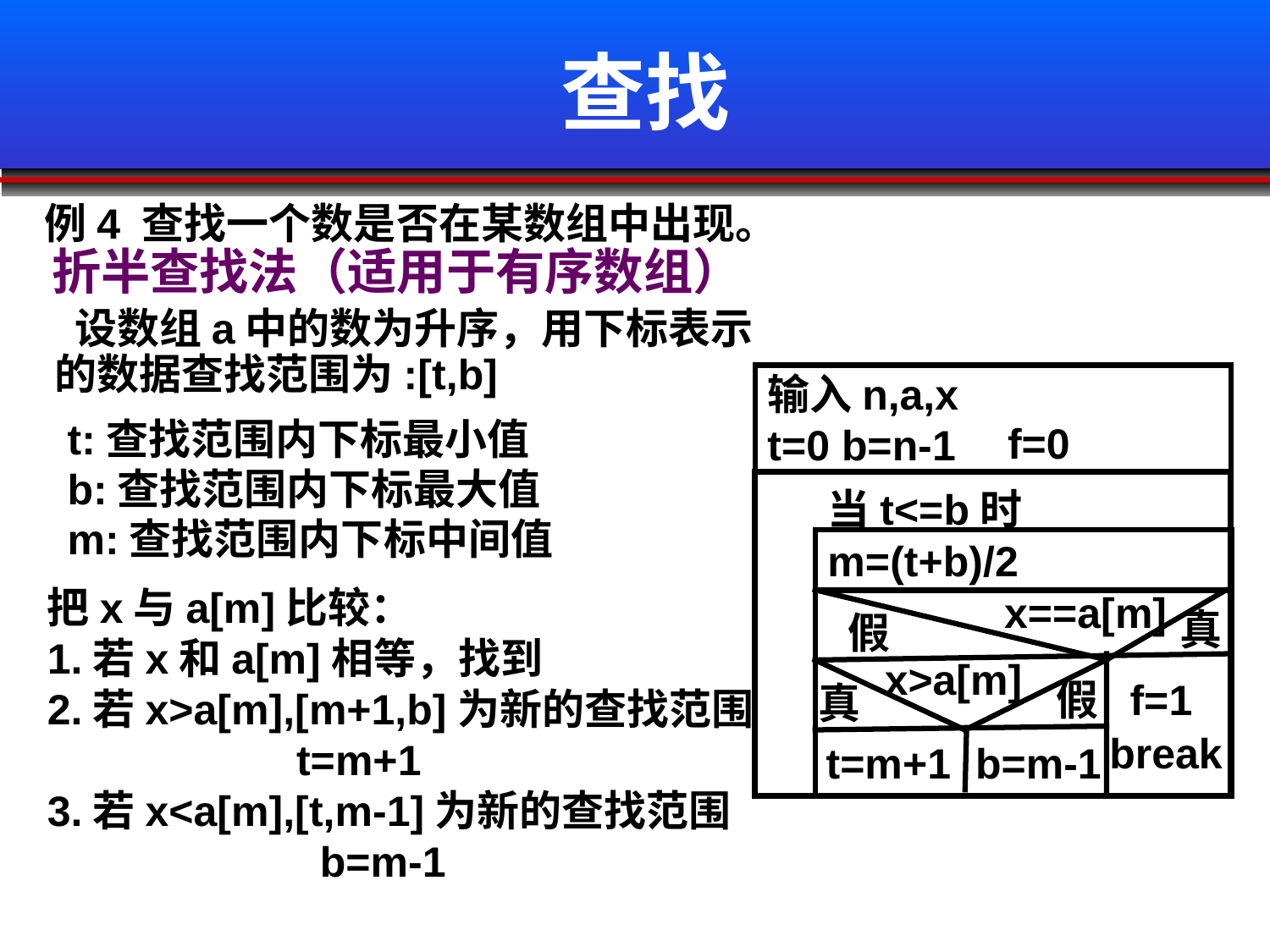

# 查找
例4 查找一个数是否在某数组中出现。
折半查找法（适用于有序数组）
 设数组a中的数为升序，用下标表示的数据查找范围为:[t,b]
输入n,a,x
t=0 b=n-1
t:查找范围内下标最小值
f=0
b:查找范围内下标最大值

当t<=b时
m:查找范围内下标中间值
m=(t+b)/2
把x与a[m]比较：
1.若x和a[m]相等，找到
2.若x>a[m],[m+1,b]为新的查找范围
                     t=m+1
3.若x<a[m],[t,m-1]为新的查找范围
                       b=m-1
x==a[m]

真
假
x>a[m]

假
f=1
真
break

t=m+1
b=m-1